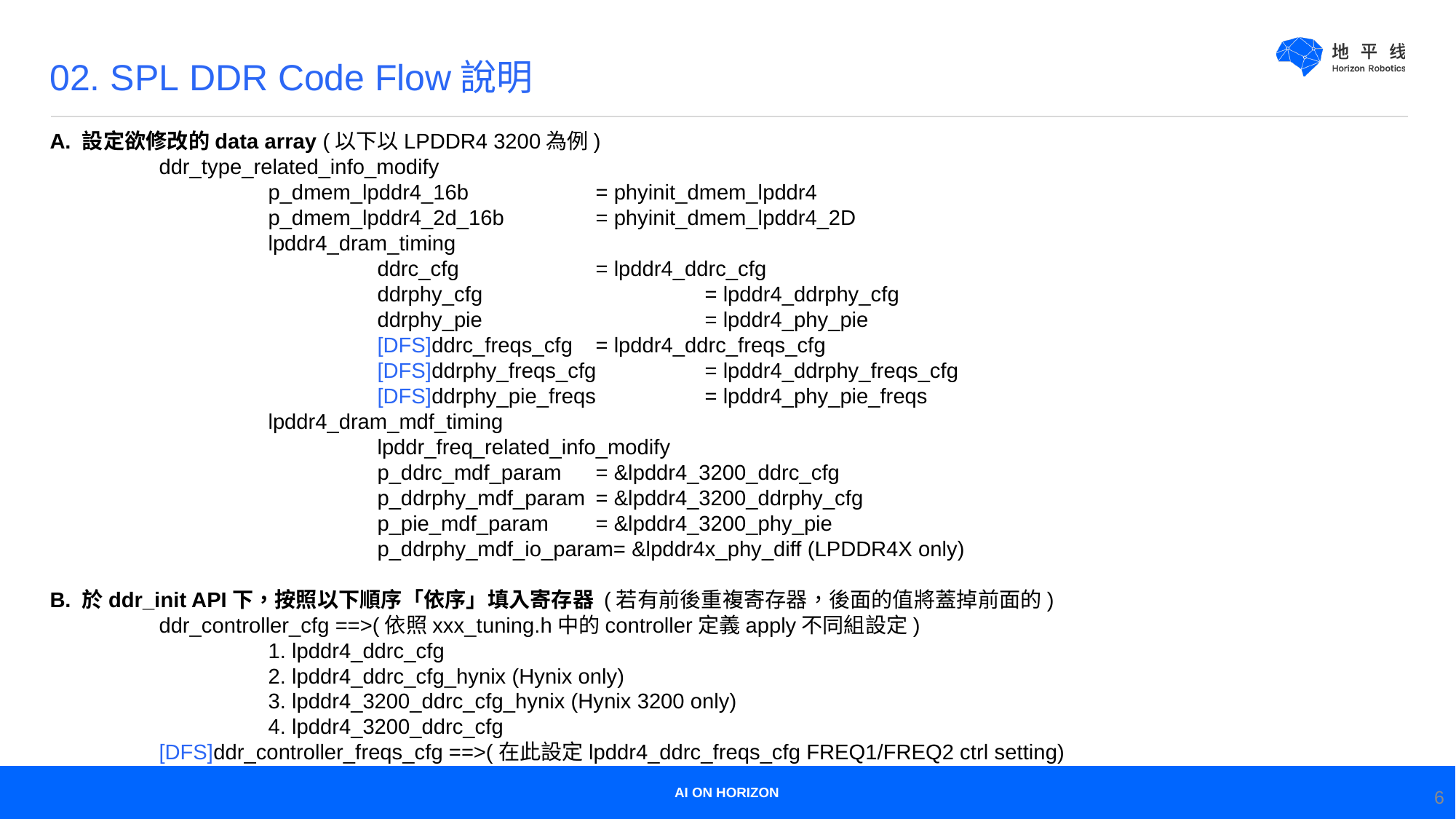

# 02. SPL DDR Code Flow說明
A. 設定欲修改的data array (以下以LPDDR4 3200為例)
	ddr_type_related_info_modify
		p_dmem_lpddr4_16b		= phyinit_dmem_lpddr4
		p_dmem_lpddr4_2d_16b	= phyinit_dmem_lpddr4_2D
		lpddr4_dram_timing
			ddrc_cfg 		= lpddr4_ddrc_cfg
			ddrphy_cfg 		= lpddr4_ddrphy_cfg
			ddrphy_pie 		= lpddr4_phy_pie
			[DFS]ddrc_freqs_cfg	= lpddr4_ddrc_freqs_cfg
			[DFS]ddrphy_freqs_cfg	= lpddr4_ddrphy_freqs_cfg
			[DFS]ddrphy_pie_freqs	= lpddr4_phy_pie_freqs
		lpddr4_dram_mdf_timing
			lpddr_freq_related_info_modify
			p_ddrc_mdf_param 	= &lpddr4_3200_ddrc_cfg
			p_ddrphy_mdf_param 	= &lpddr4_3200_ddrphy_cfg
			p_pie_mdf_param 	= &lpddr4_3200_phy_pie
			p_ddrphy_mdf_io_param= &lpddr4x_phy_diff (LPDDR4X only)

B. 於ddr_init API下，按照以下順序「依序」填入寄存器 (若有前後重複寄存器，後面的值將蓋掉前面的)
	ddr_controller_cfg ==>(依照xxx_tuning.h中的controller定義apply不同組設定)
		1. lpddr4_ddrc_cfg
		2. lpddr4_ddrc_cfg_hynix (Hynix only)
		3. lpddr4_3200_ddrc_cfg_hynix (Hynix 3200 only)
		4. lpddr4_3200_ddrc_cfg
	[DFS]ddr_controller_freqs_cfg ==>(在此設定lpddr4_ddrc_freqs_cfg FREQ1/FREQ2 ctrl setting)
6